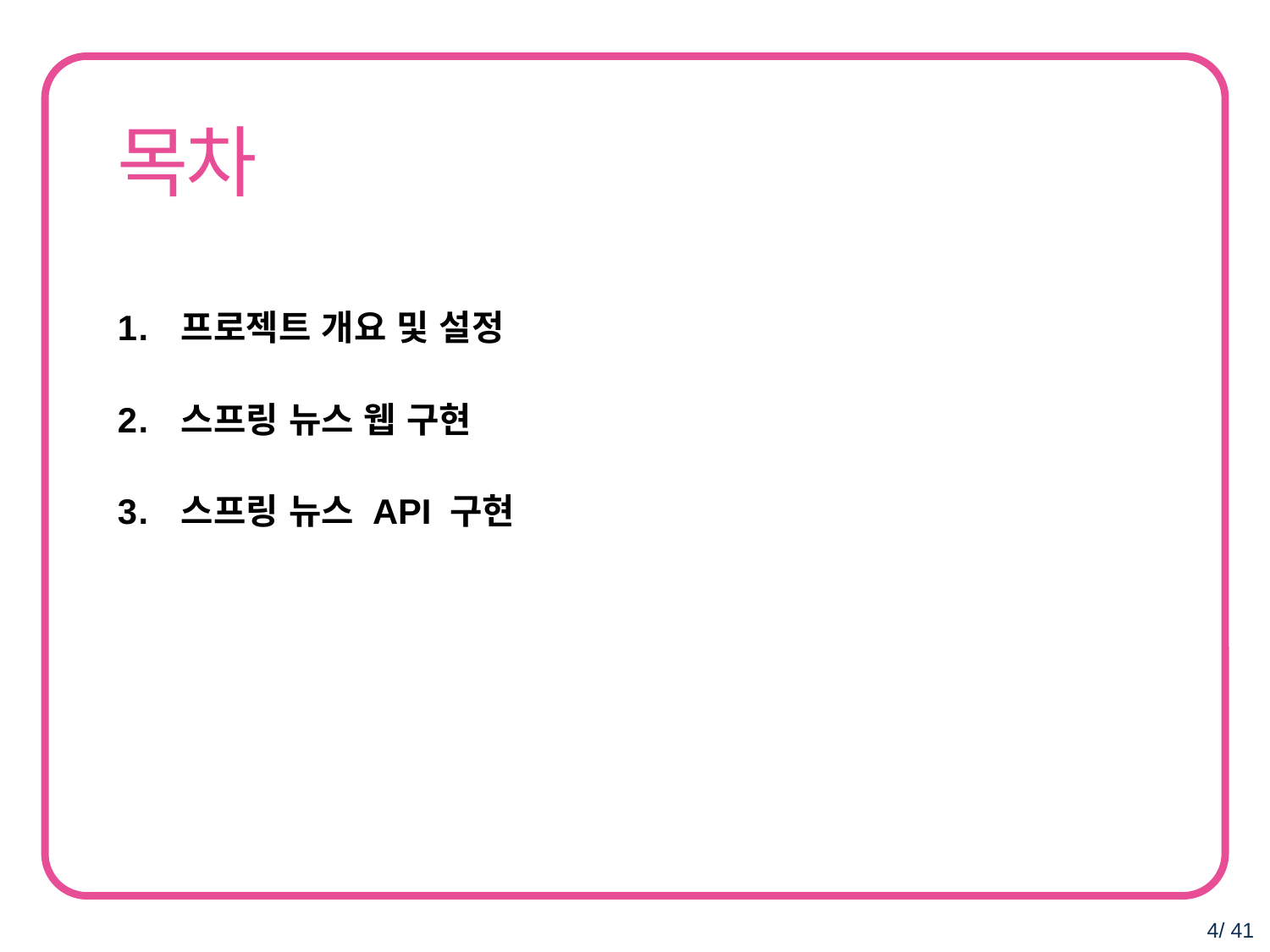

프로젝트 개요 및 설정
스프링 뉴스 웹 구현
스프링 뉴스 API 구현